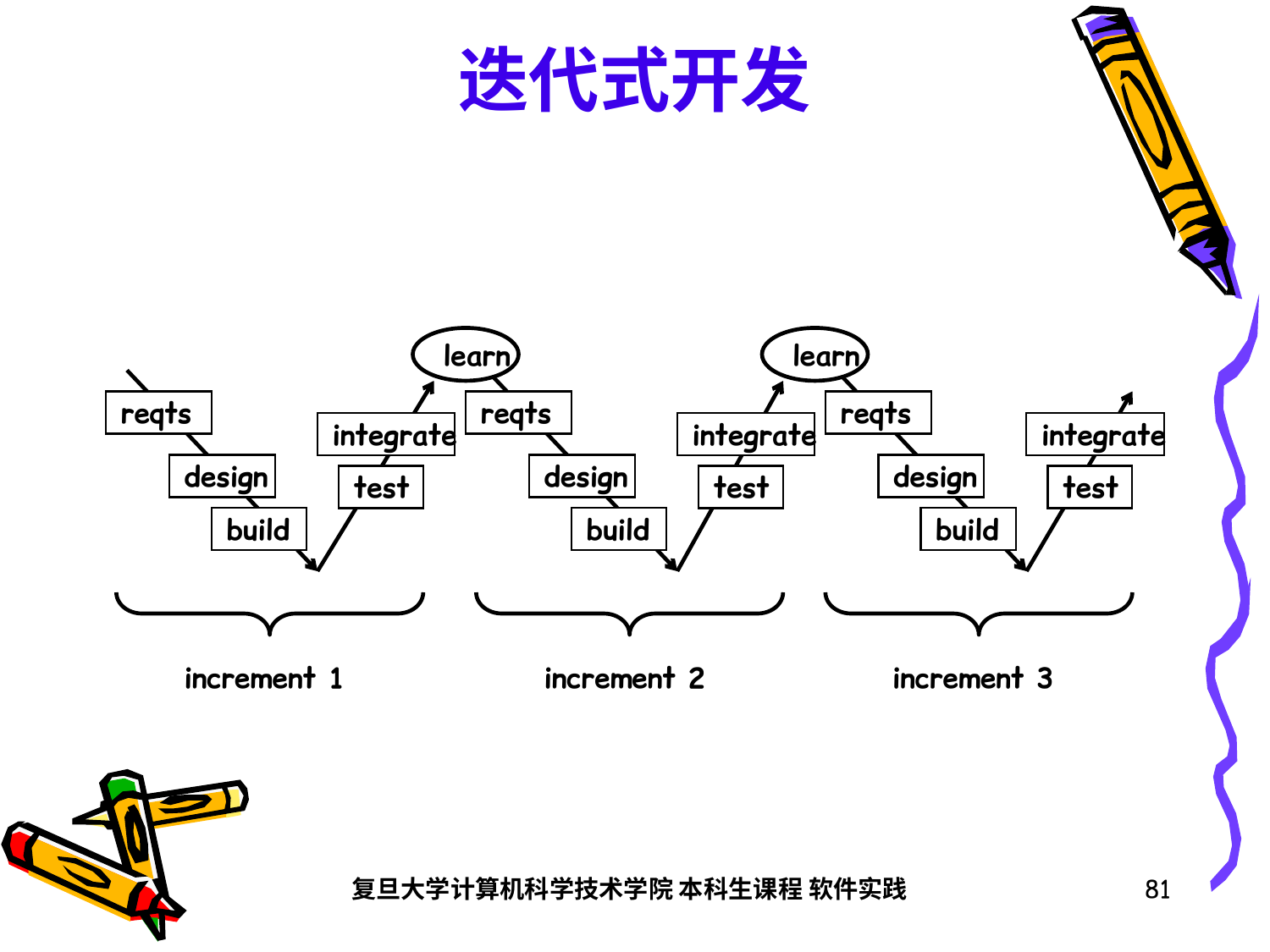

# 迭代式开发

learn
learn

reqts
reqts
reqts

integrate
integrate
integrate
design
design
design

test
test
test
build
build
build
increment 1
increment 2
increment 3
复旦大学计算机科学技术学院 本科生课程 软件实践
81